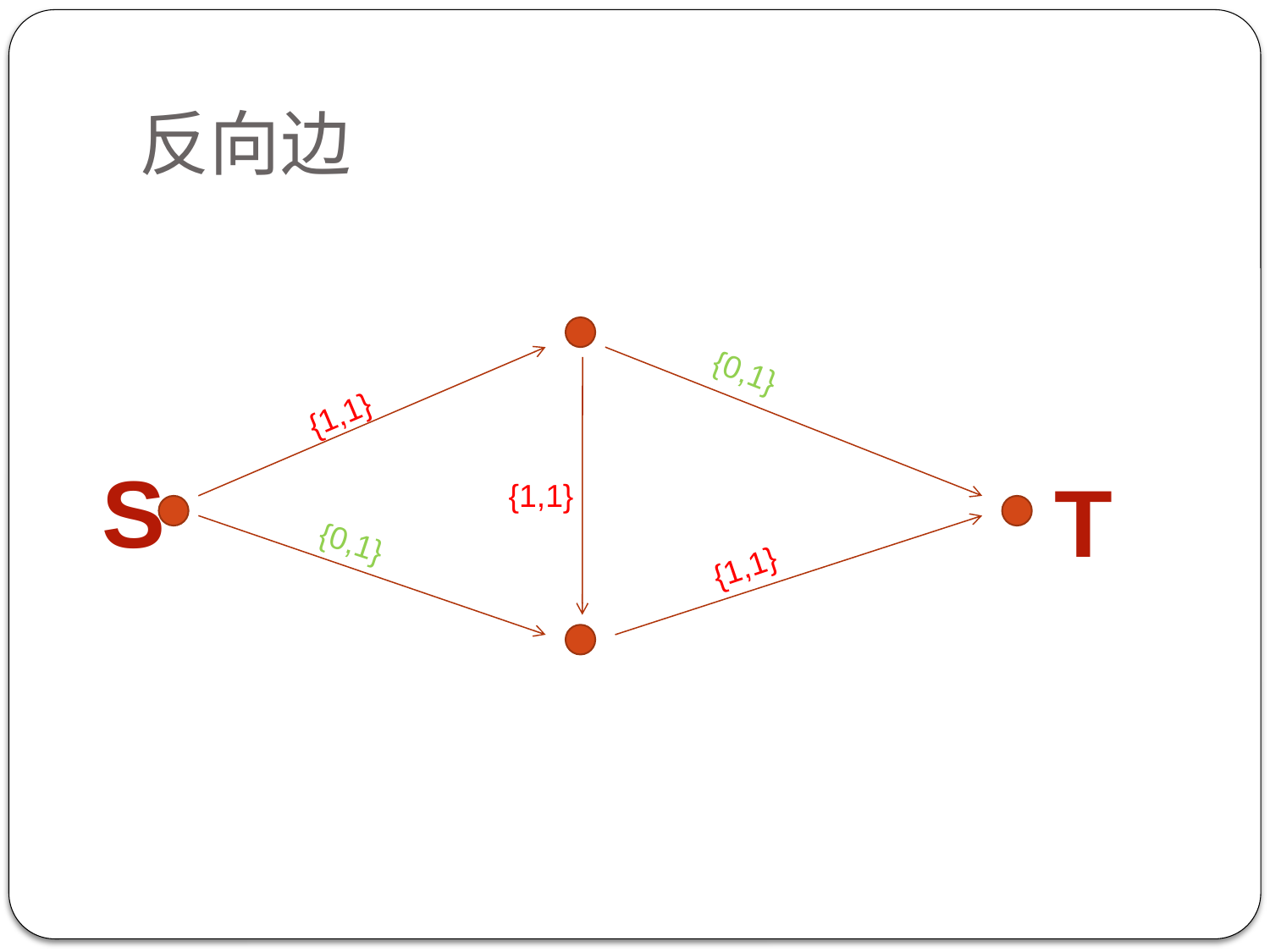

# 反向边

{0,1}
{1,1}
S
T
{1,1}

{1,1}
{0,1}